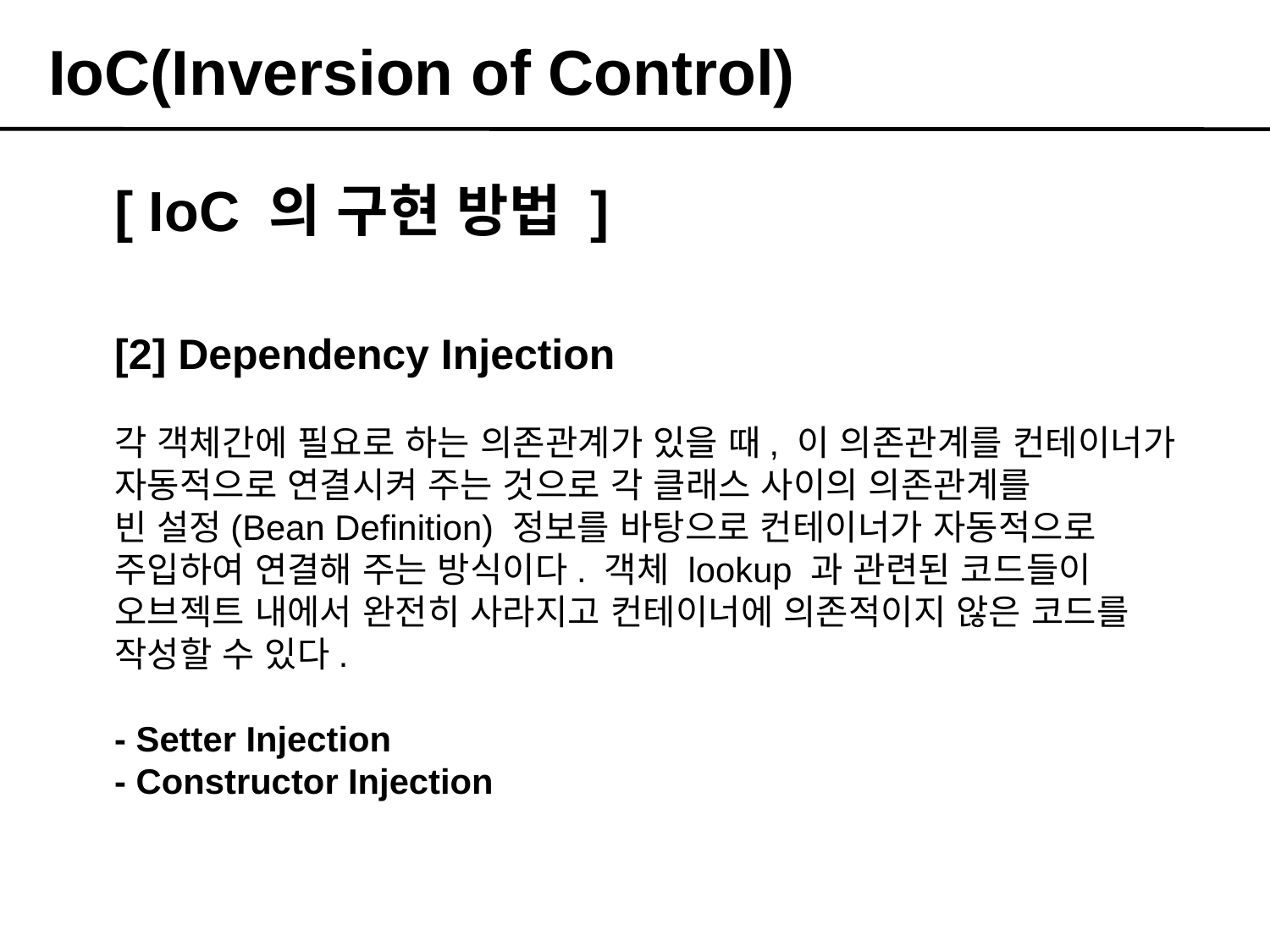

IoC(Inversion of Control)
[ IoC 의 구현 방법 ]

[2] Dependency Injection

각 객체간에 필요로 하는 의존관계가 있을 때, 이 의존관계를 컨테이너가
자동적으로 연결시켜 주는 것으로 각 클래스 사이의 의존관계를
빈 설정(Bean Definition) 정보를 바탕으로 컨테이너가 자동적으로
주입하여 연결해 주는 방식이다. 객체 lookup 과 관련된 코드들이
오브젝트 내에서 완전히 사라지고 컨테이너에 의존적이지 않은 코드를
작성할 수 있다.

- Setter Injection
- Constructor Injection